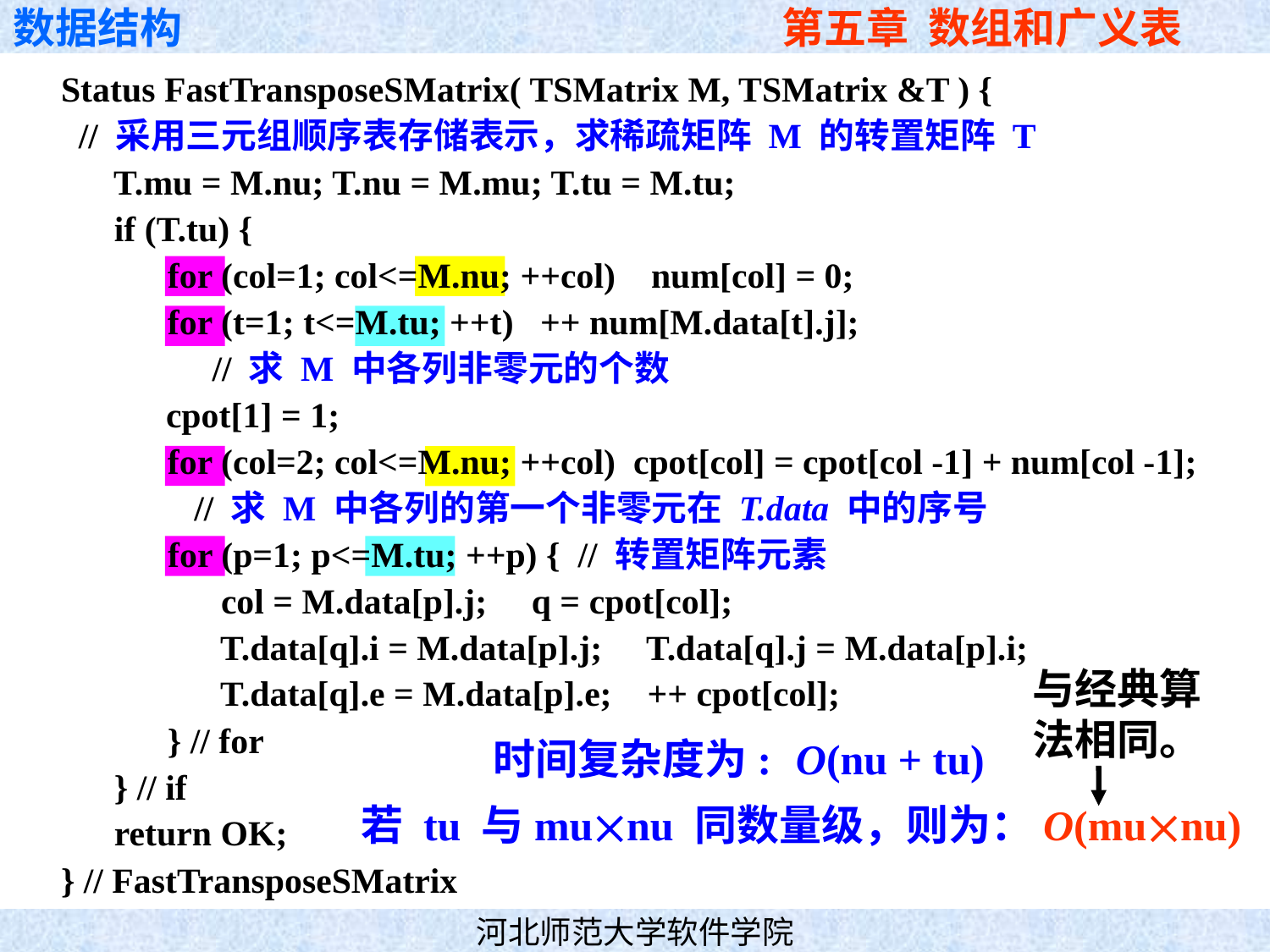

Status FastTransposeSMatrix( TSMatrix M, TSMatrix &T ) {
  // 采用三元组顺序表存储表示，求稀疏矩阵 M 的转置矩阵 T
      T.mu = M.nu; T.nu = M.mu; T.tu = M.tu;
      if (T.tu) {
            for (col=1; col<=M.nu; ++col)    num[col] = 0;
            for (t=1; t<=M.tu; ++t)   ++ num[M.data[t].j];
                 // 求 M 中各列非零元的个数
            cpot[1] = 1;
            for (col=2; col<=M.nu; ++col)  cpot[col] = cpot[col -1] + num[col -1];
               // 求 M 中各列的第一个非零元在 T.data 中的序号
            for (p=1; p<=M.tu; ++p) {  // 转置矩阵元素
                  col = M.data[p].j;     q = cpot[col];
                  T.data[q].i = M.data[p].j;     T.data[q].j = M.data[p].i;
                  T.data[q].e = M.data[p].e;    ++ cpot[col];
            } // for
      } // if
      return OK;
} // FastTransposeSMatrix

与经典算
法相同。

时间复杂度为:
O(nu + tu)
若 tu 与mu×nu 同数量级，则为：O(mu×nu)